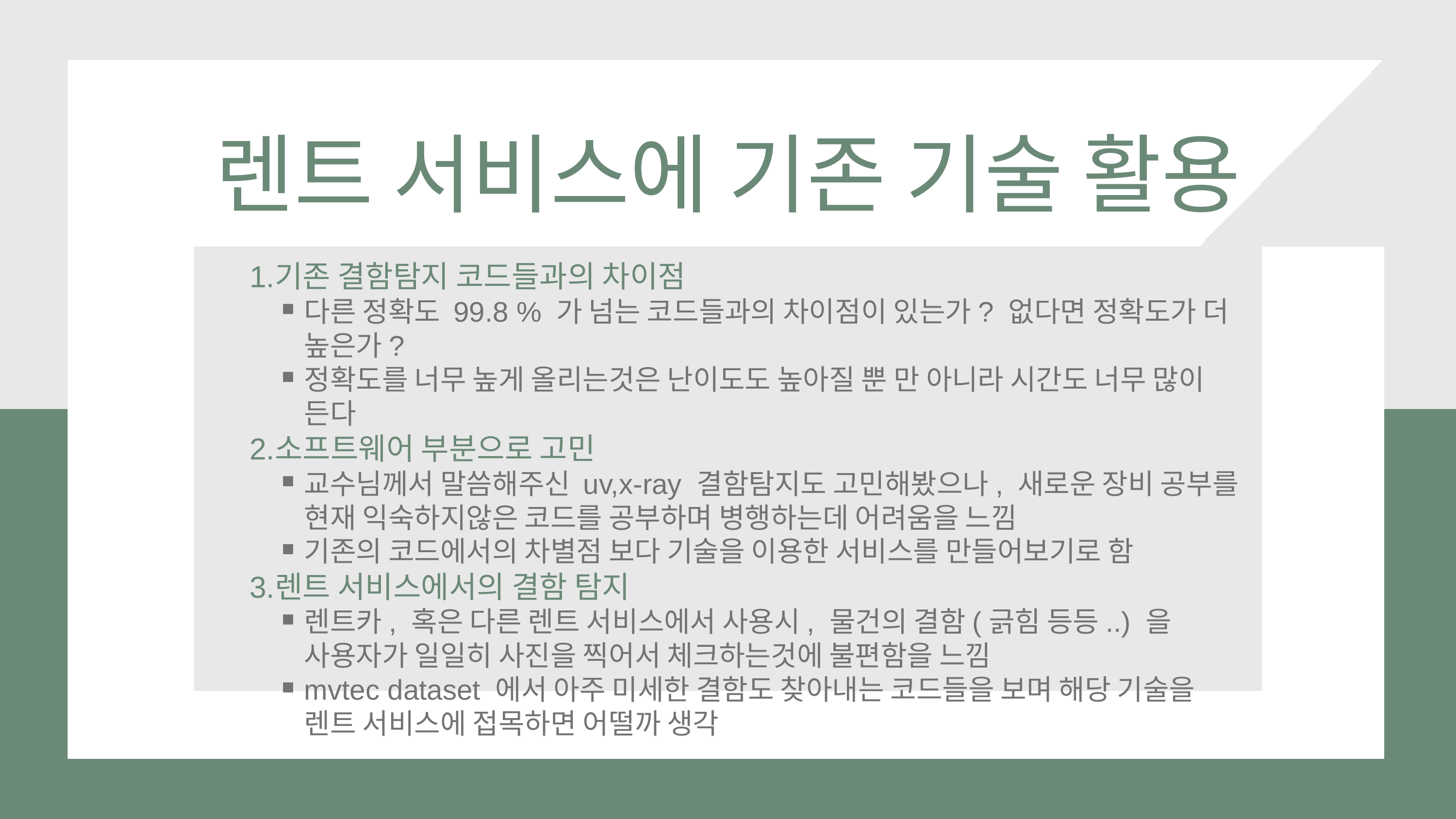

렌트 서비스에 기존 기술 활용

기존 결함탐지 코드들과의 차이점
다른 정확도 99.8 % 가 넘는 코드들과의 차이점이 있는가? 없다면 정확도가 더 높은가?
정확도를 너무 높게 올리는것은 난이도도 높아질 뿐 만 아니라 시간도 너무 많이 든다
소프트웨어 부분으로 고민
교수님께서 말씀해주신 uv,x-ray 결함탐지도 고민해봤으나, 새로운 장비 공부를 현재 익숙하지않은 코드를 공부하며 병행하는데 어려움을 느낌
기존의 코드에서의 차별점 보다 기술을 이용한 서비스를 만들어보기로 함
렌트 서비스에서의 결함 탐지
렌트카, 혹은 다른 렌트 서비스에서 사용시, 물건의 결함(긁힘 등등..) 을 사용자가 일일히 사진을 찍어서 체크하는것에 불편함을 느낌
mvtec dataset 에서 아주 미세한 결함도 찾아내는 코드들을 보며 해당 기술을 렌트 서비스에 접목하면 어떨까 생각